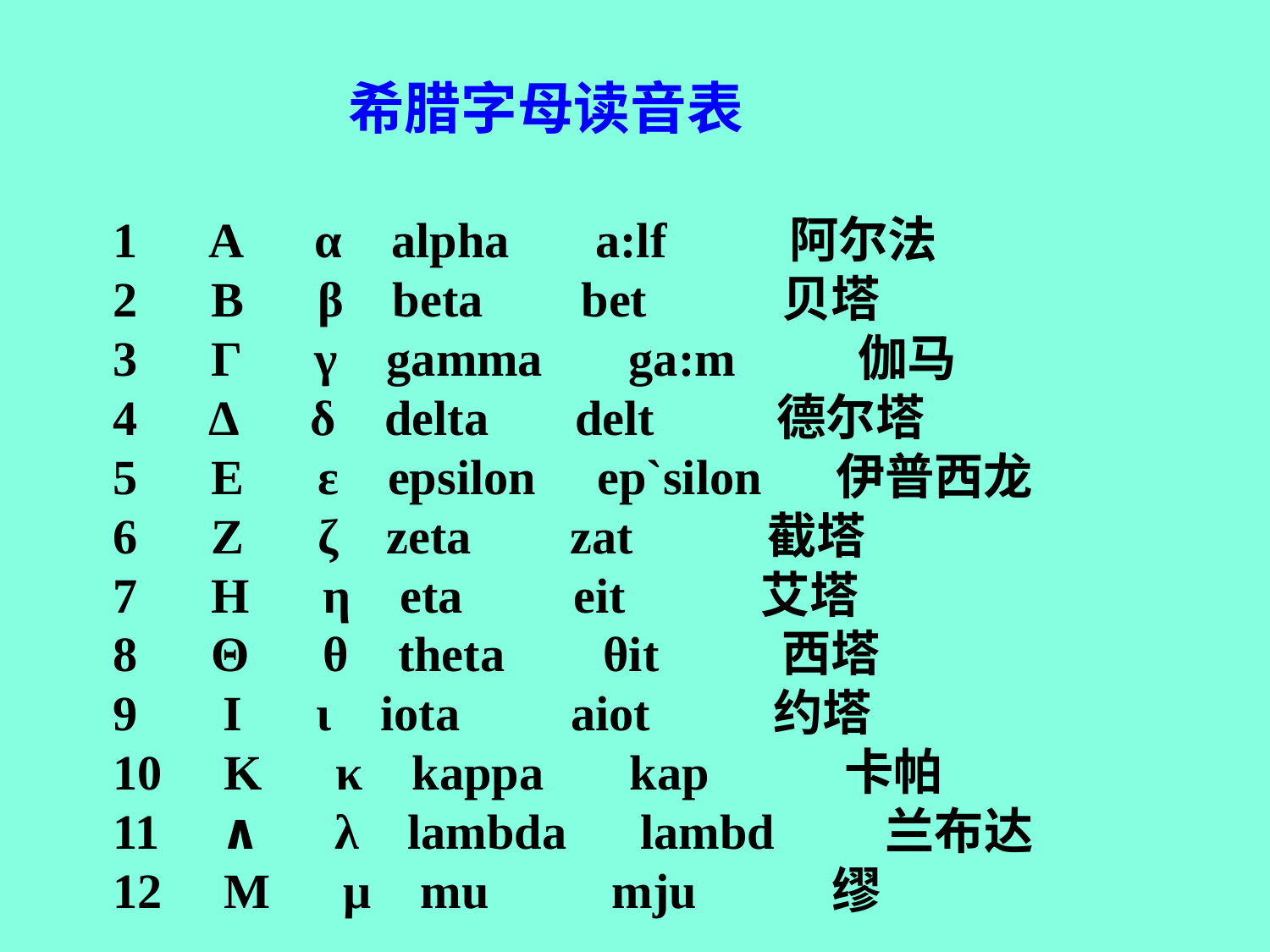

希腊字母读音表
1      Α      α    alpha       a:lf         阿尔法
2      Β      β    beta        bet          贝塔
3      Γ      γ    gamma       ga:m         伽马
4      Δ      δ    delta       delt         德尔塔
5      Ε      ε    epsilon     ep`silon     伊普西龙
6      Ζ      ζ    zeta        zat          截塔
7      Η      η    eta         eit          艾塔
8      Θ      θ    theta        θit         西塔
9       Ι      ι    iota         aiot         约塔
10     Κ      κ    kappa       kap          卡帕
11     ∧      λ    lambda      lambd        兰布达
12     Μ      μ    mu          mju          缪